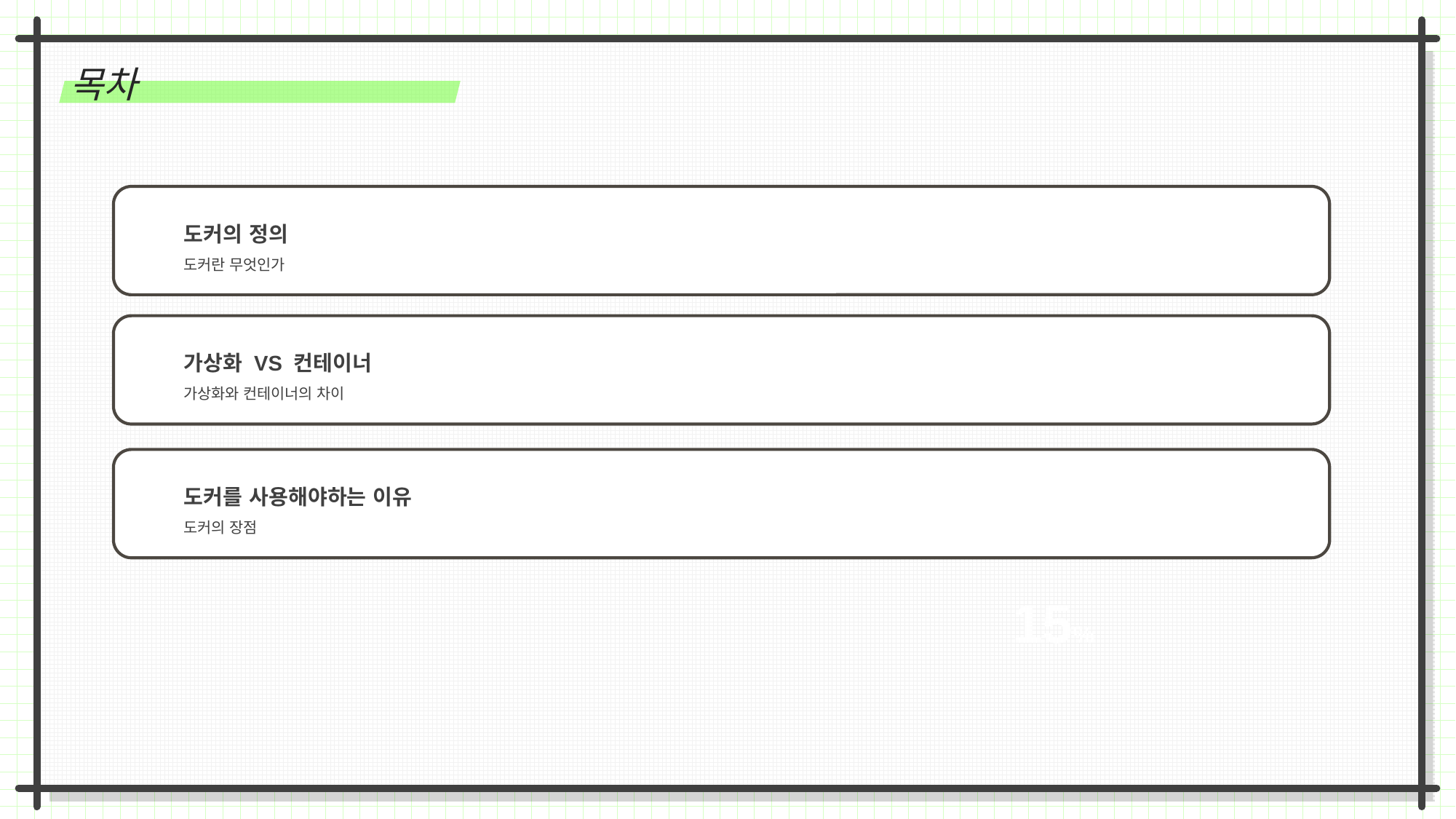

목차

도커의 정의
도커란 무엇인가
15%
가상화 VS 컨테이너
가상화와 컨테이너의 차이
도커를 사용해야하는 이유
도커의 장점
15%